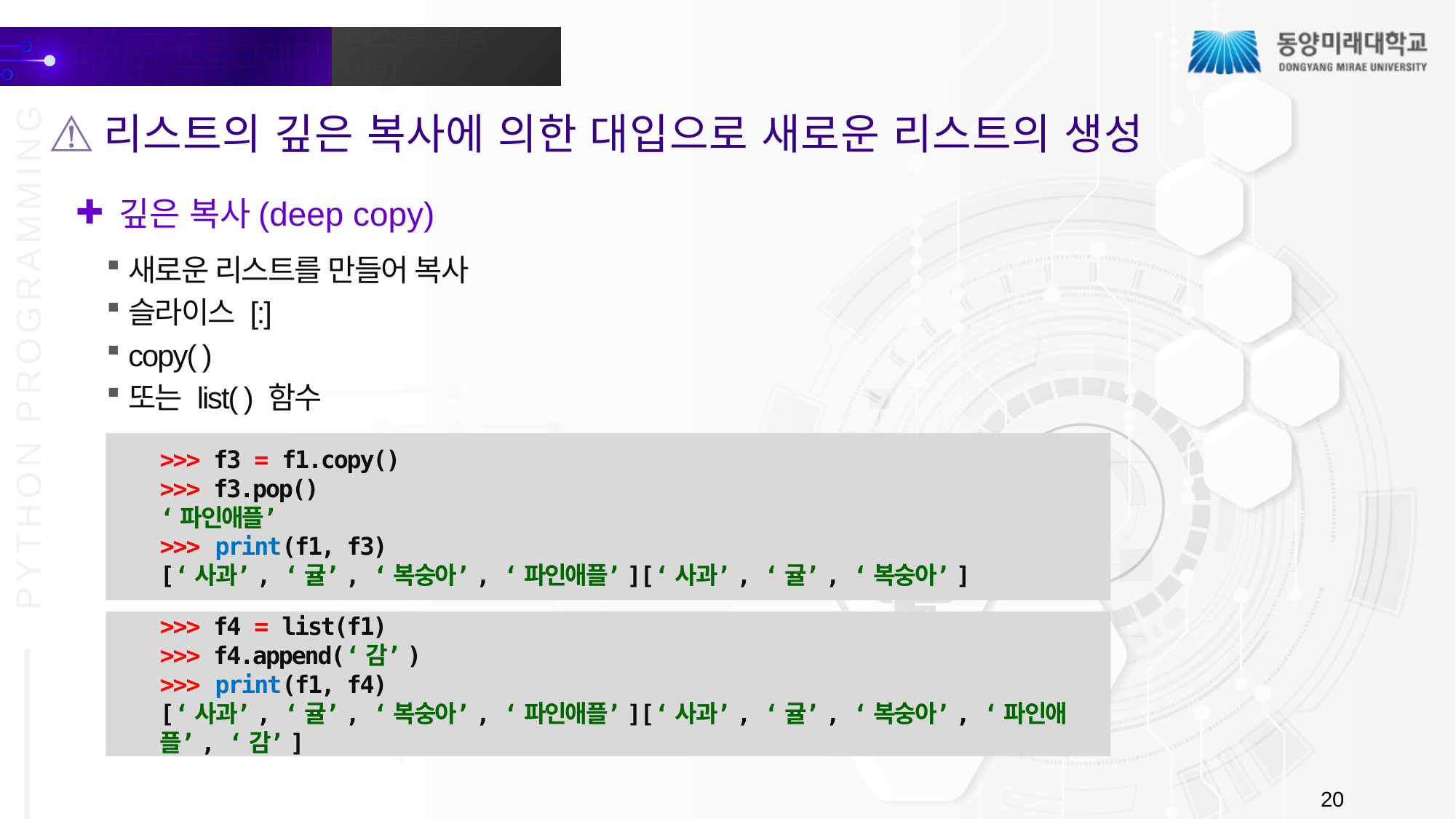

리스트의 깊은 복사에 의한 대입으로 새로운 리스트의 생성
깊은 복사(deep copy)
새로운 리스트를 만들어 복사
슬라이스 [:]
copy( )
또는 list( ) 함수
>>> f3 = f1.copy()
>>> f3.pop()
‘파인애플’
>>> print(f1, f3)
[‘사과’, ‘귤’, ‘복숭아’, ‘파인애플’][‘사과’, ‘귤’, ‘복숭아’]
>>> f4 = list(f1)
>>> f4.append(‘감’)
>>> print(f1, f4)
[‘사과’, ‘귤’, ‘복숭아’, ‘파인애플’][‘사과’, ‘귤’, ‘복숭아’, ‘파인애플’, ‘감’]
20